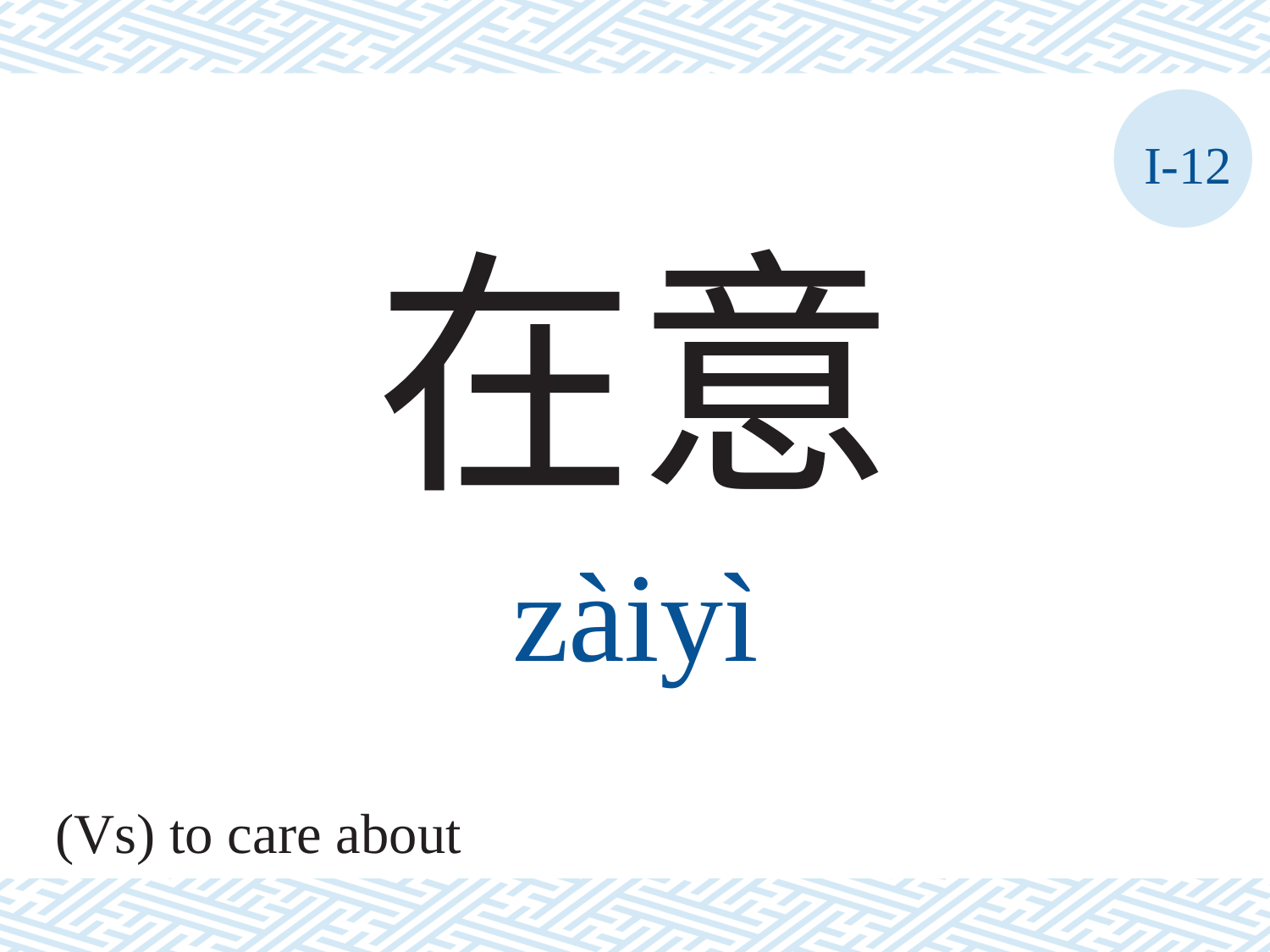

I-12
在意
zàiyì
(Vs) to care about